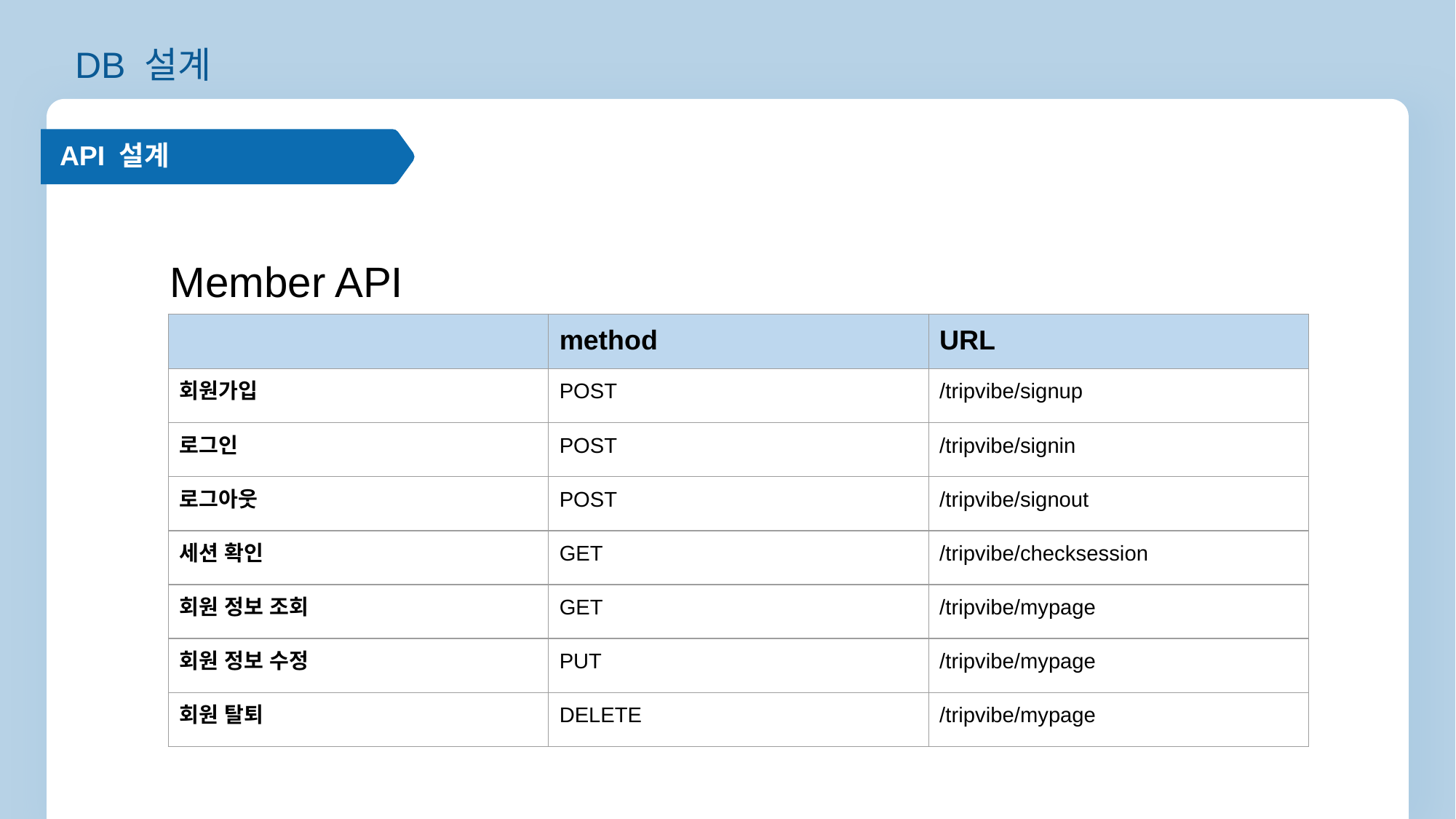

DB 설계
API 설계
Member API
|  | method | URL |
| --- | --- | --- |
| 회원가입 | POST | /tripvibe/signup |
| 로그인 | POST | /tripvibe/signin |
| 로그아웃 | POST | /tripvibe/signout |
| 세션 확인 | GET | /tripvibe/checksession |
| 회원 정보 조회 | GET | /tripvibe/mypage |
| 회원 정보 수정 | PUT | /tripvibe/mypage |
| 회원 탈퇴 | DELETE | /tripvibe/mypage |